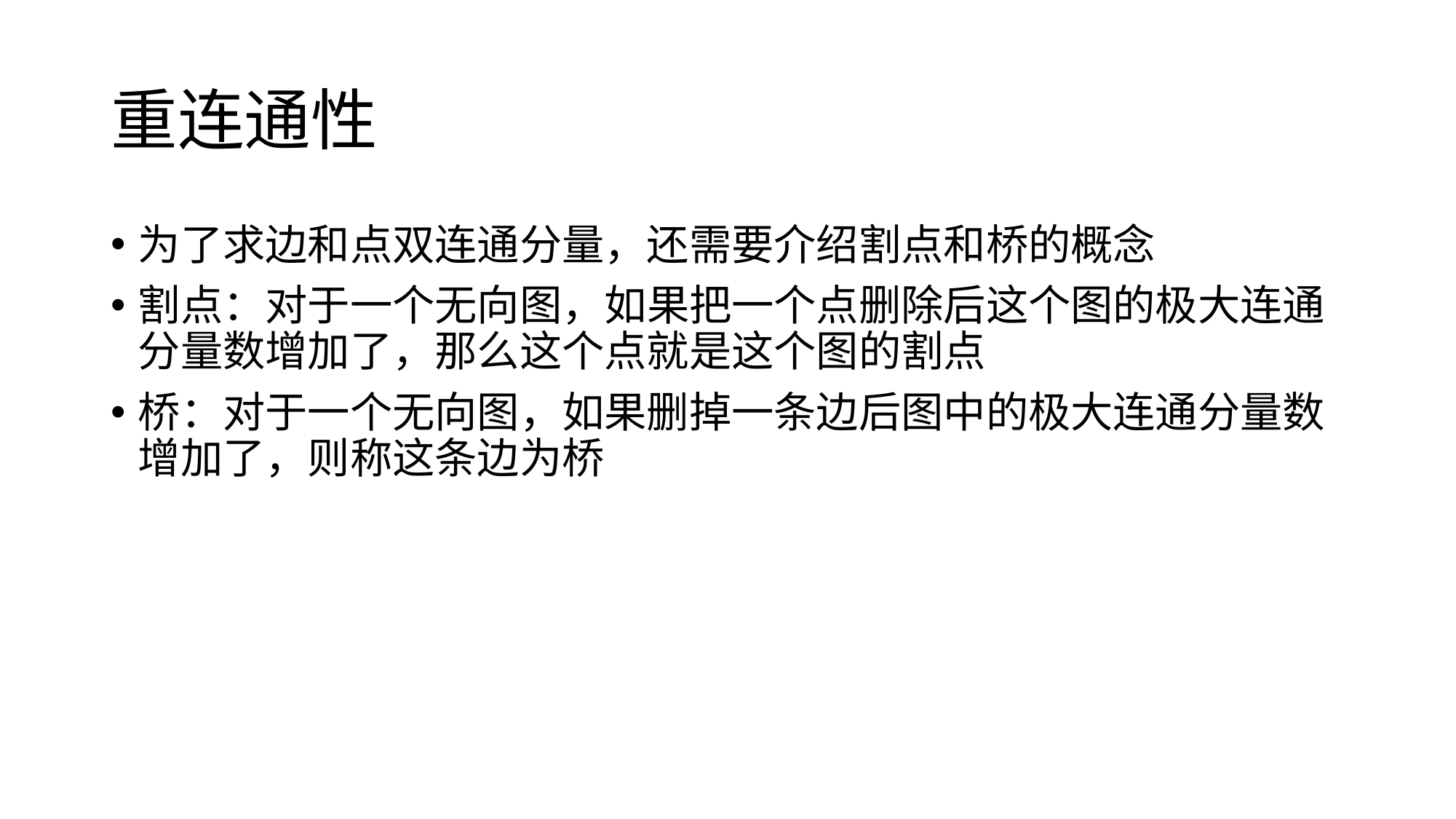

# 重连通性
为了求边和点双连通分量，还需要介绍割点和桥的概念
割点：对于一个无向图，如果把一个点删除后这个图的极大连通分量数增加了，那么这个点就是这个图的割点
桥：对于一个无向图，如果删掉一条边后图中的极大连通分量数增加了，则称这条边为桥